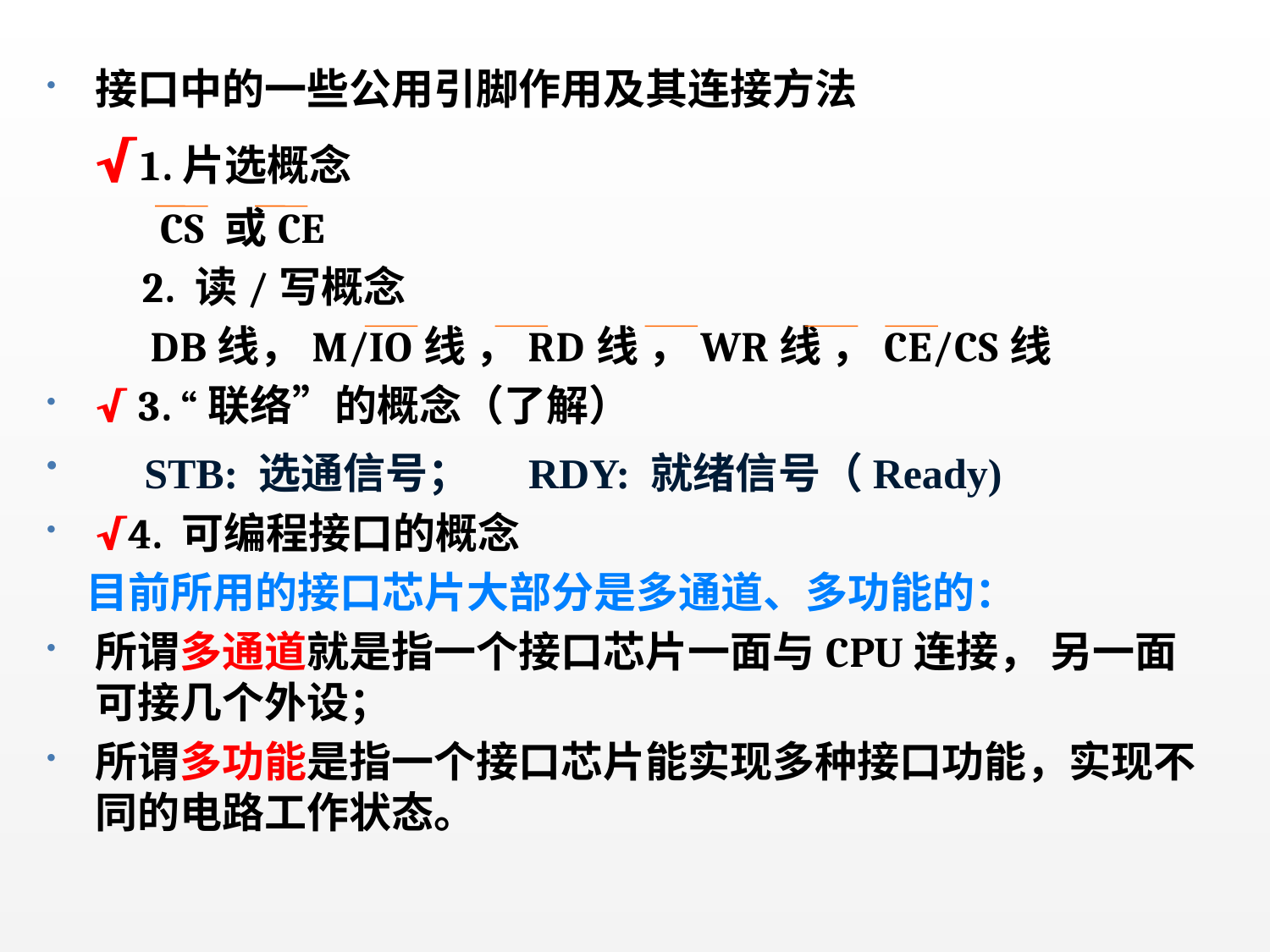

接口中的一些公用引脚作用及其连接方法
     √1.片选概念
            CS 或CE
          2. 读/写概念
           DB线，M/IO线 ，RD线 ，WR线 ，CE/CS线
√ 3. “联络”的概念（了解）
    STB: 选通信号；     RDY: 就绪信号（Ready)
√4. 可编程接口的概念
   目前所用的接口芯片大部分是多通道、多功能的：
所谓多通道就是指一个接口芯片一面与CPU连接， 另一面可接几个外设；
所谓多功能是指一个接口芯片能实现多种接口功能，实现不同的电路工作状态。